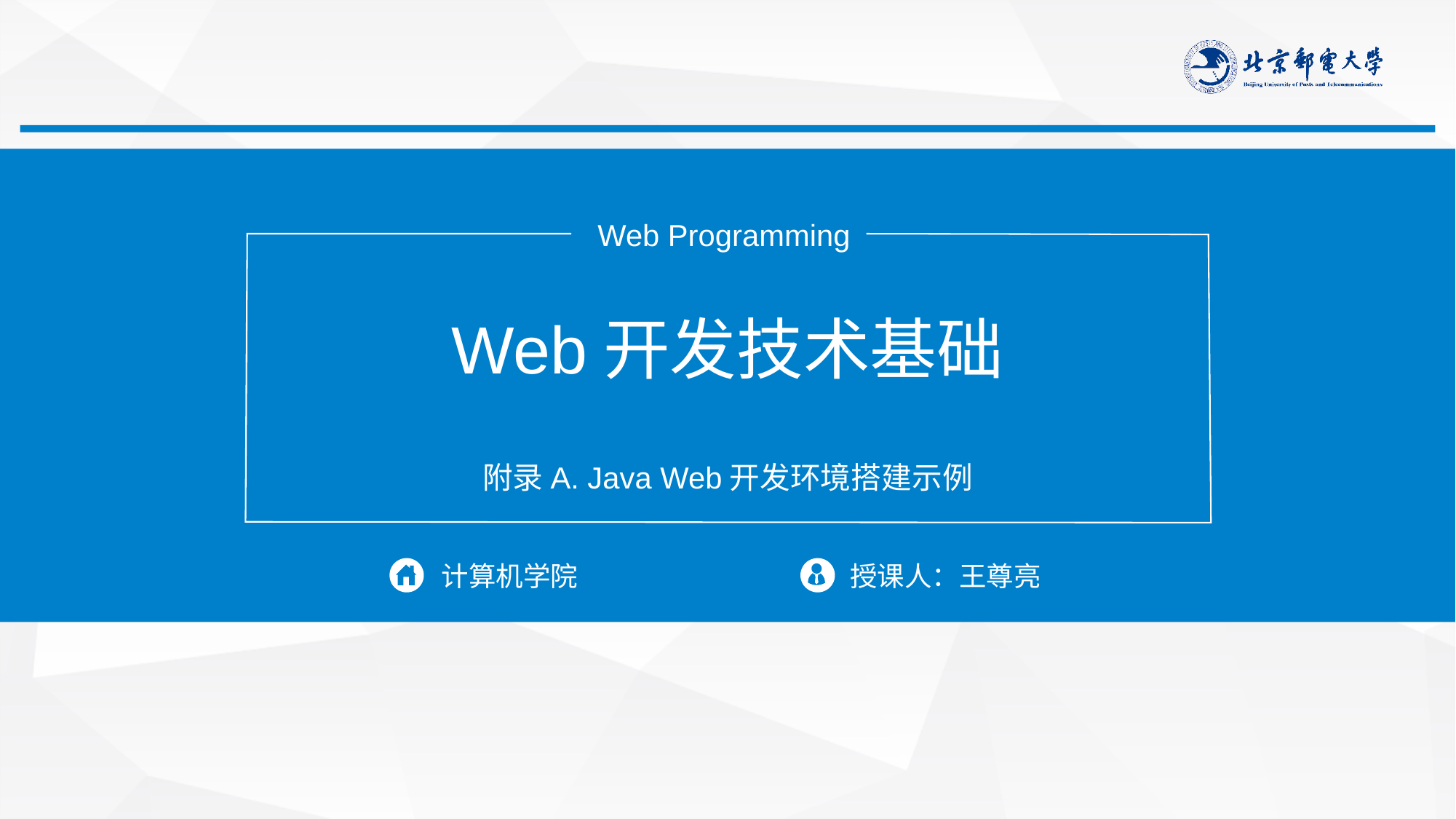

Web Programming

Web开发技术基础
附录A. Java Web开发环境搭建示例
计算机学院
授课人：王尊亮